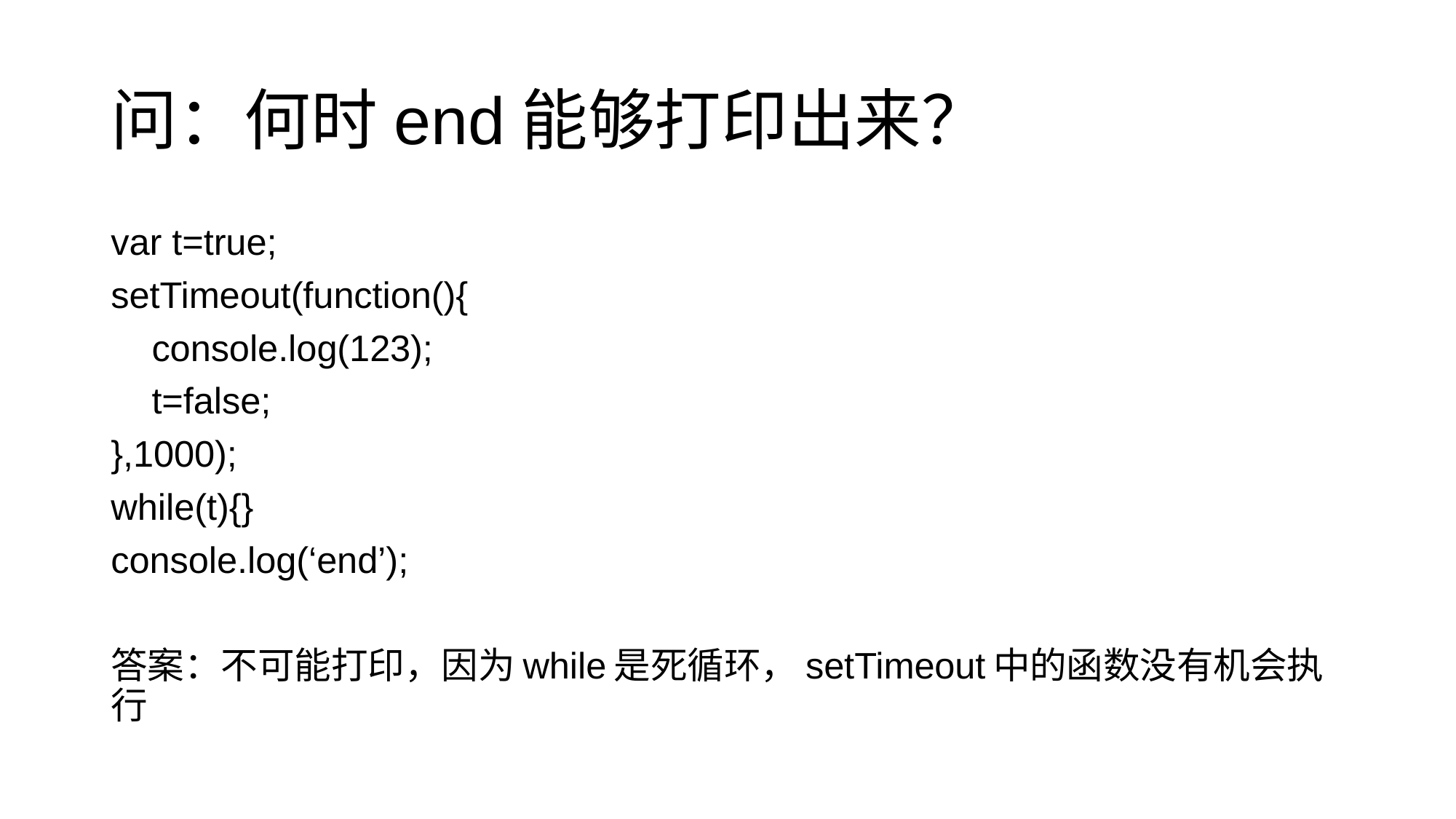

# 问：何时end能够打印出来？
var t=true;
setTimeout(function(){
    console.log(123);
    t=false;
},1000);
while(t){}
console.log(‘end’);

答案：不可能打印，因为while是死循环，setTimeout中的函数没有机会执行